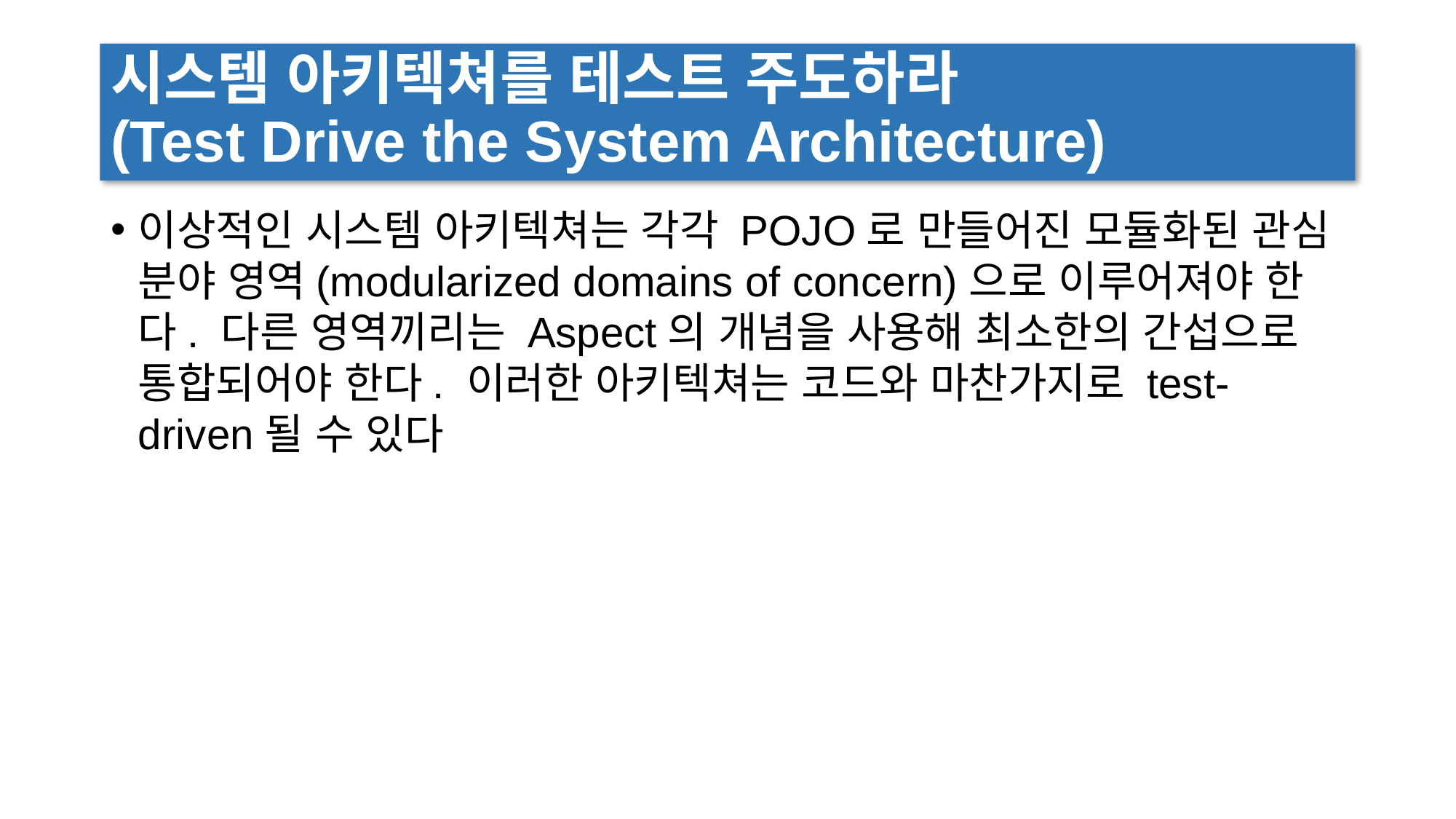

# 시스템 아키텍쳐를 테스트 주도하라 (Test Drive the System Architecture)
이상적인 시스템 아키텍쳐는 각각 POJO로 만들어진 모듈화된 관심 분야 영역(modularized domains of concern)으로 이루어져야 한다. 다른 영역끼리는 Aspect의 개념을 사용해 최소한의 간섭으로 통합되어야 한다. 이러한 아키텍쳐는 코드와 마찬가지로 test-driven될 수 있다